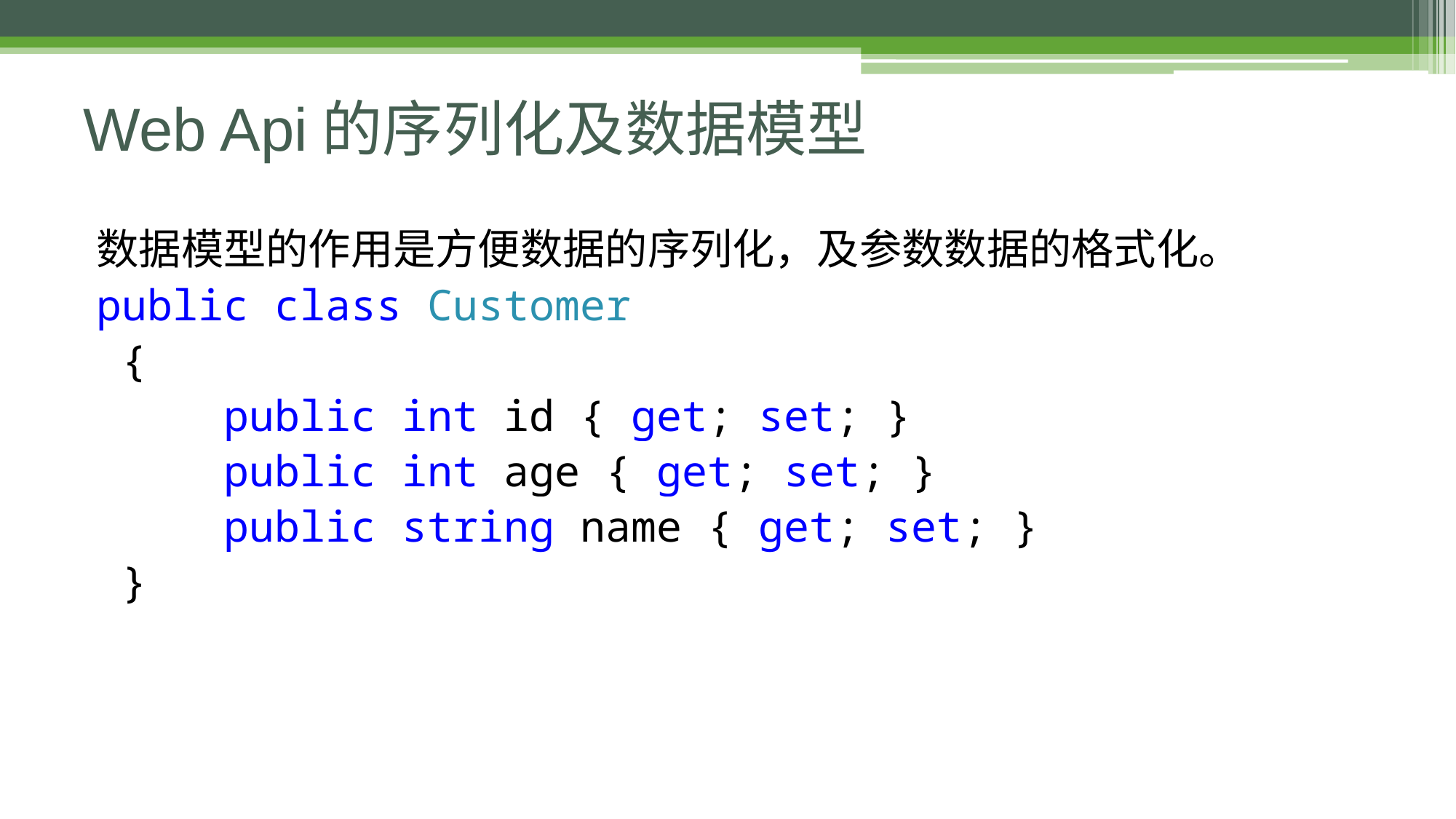

# Web Api的序列化及数据模型
数据模型的作用是方便数据的序列化，及参数数据的格式化。
public class Customer
 {
     public int id { get; set; }
     public int age { get; set; }
     public string name { get; set; }
 }